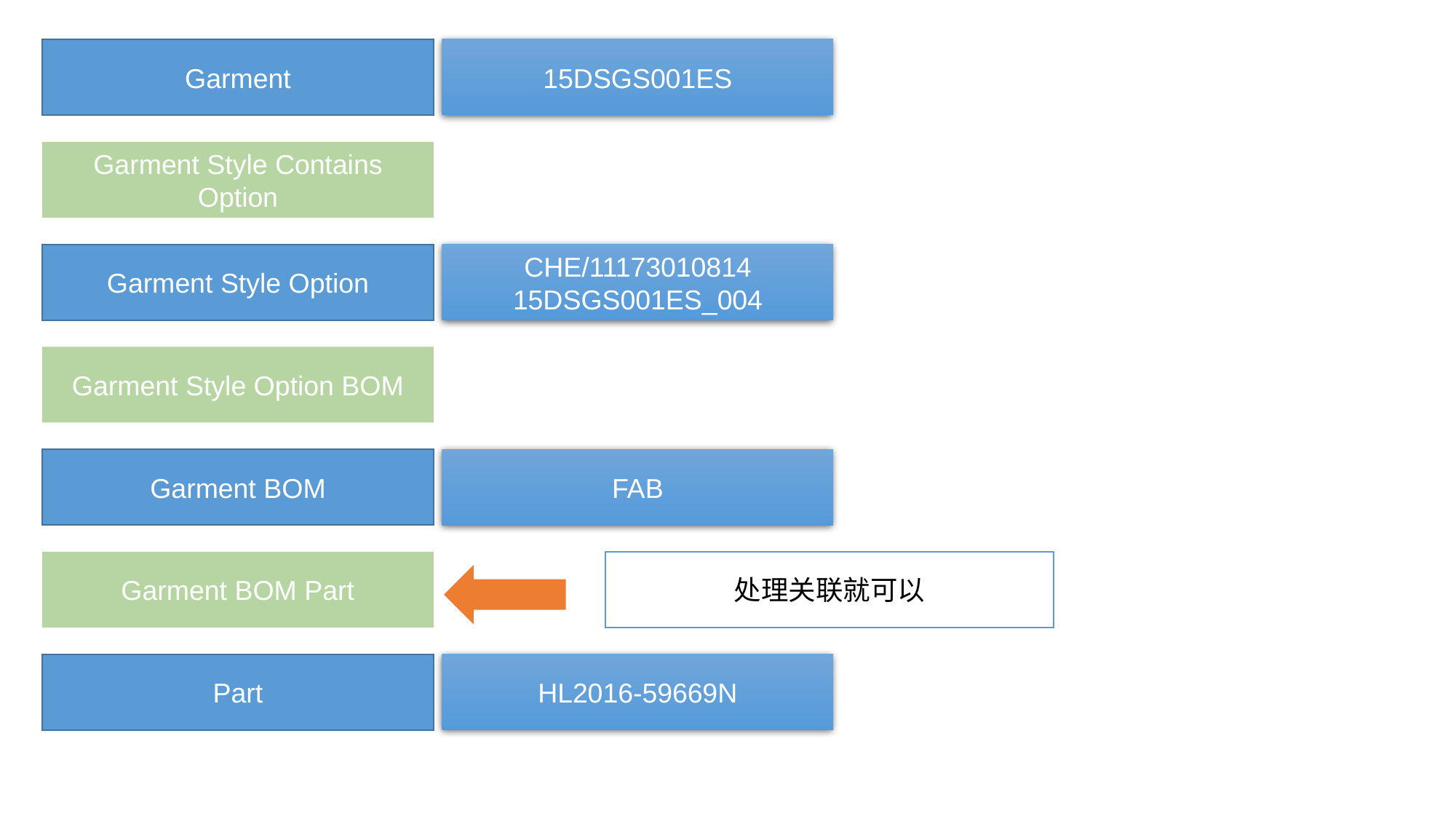

Garment
15DSGS001ES
Garment Style Contains Option
Garment Style Option
CHE/11173010814
15DSGS001ES_004
Garment Style Option BOM
Garment BOM
FAB
Garment BOM Part
处理关联就可以

Part
HL2016-59669N